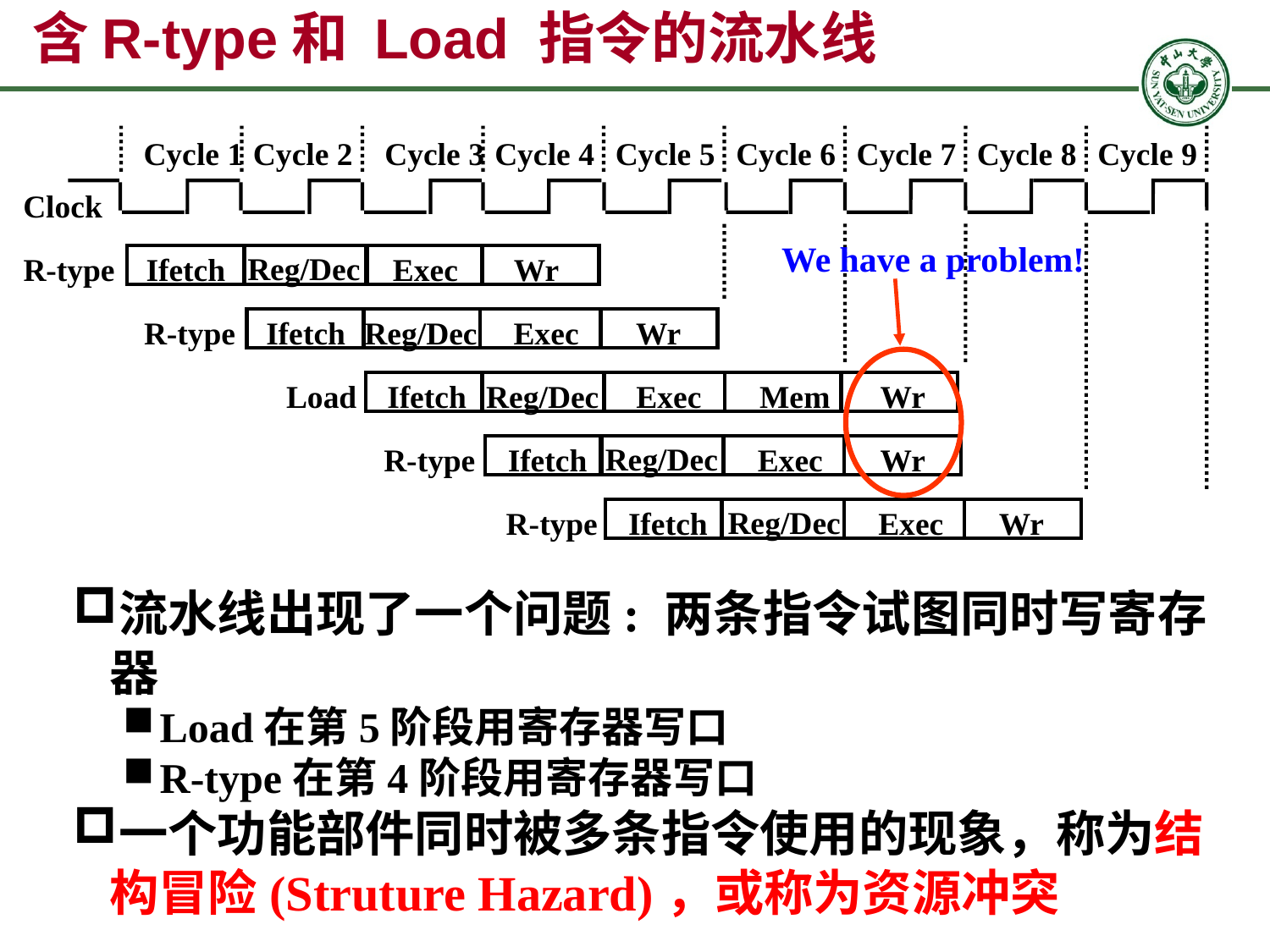

# 含R-type和 Load 指令的流水线

Cycle 1
Cycle 2
Cycle 3
Cycle 4
Cycle 5
Cycle 6
Cycle 7
Cycle 8
Cycle 9

Clock

We have a problem!

Reg/Dec

R-type
Ifetch

Exec

Wr

Reg/Dec

R-type
Ifetch

Exec

Wr

Load
Ifetch

Reg/Dec

Exec

Mem

Wr

Reg/Dec

R-type
Ifetch

Exec

Wr

Reg/Dec

R-type
Ifetch

Exec

Wr

流水线出现了一个问题: 两条指令试图同时写寄存器
Load在第5阶段用寄存器写口
R-type在第4阶段用寄存器写口
一个功能部件同时被多条指令使用的现象，称为结构冒险(Struture Hazard)，或称为资源冲突